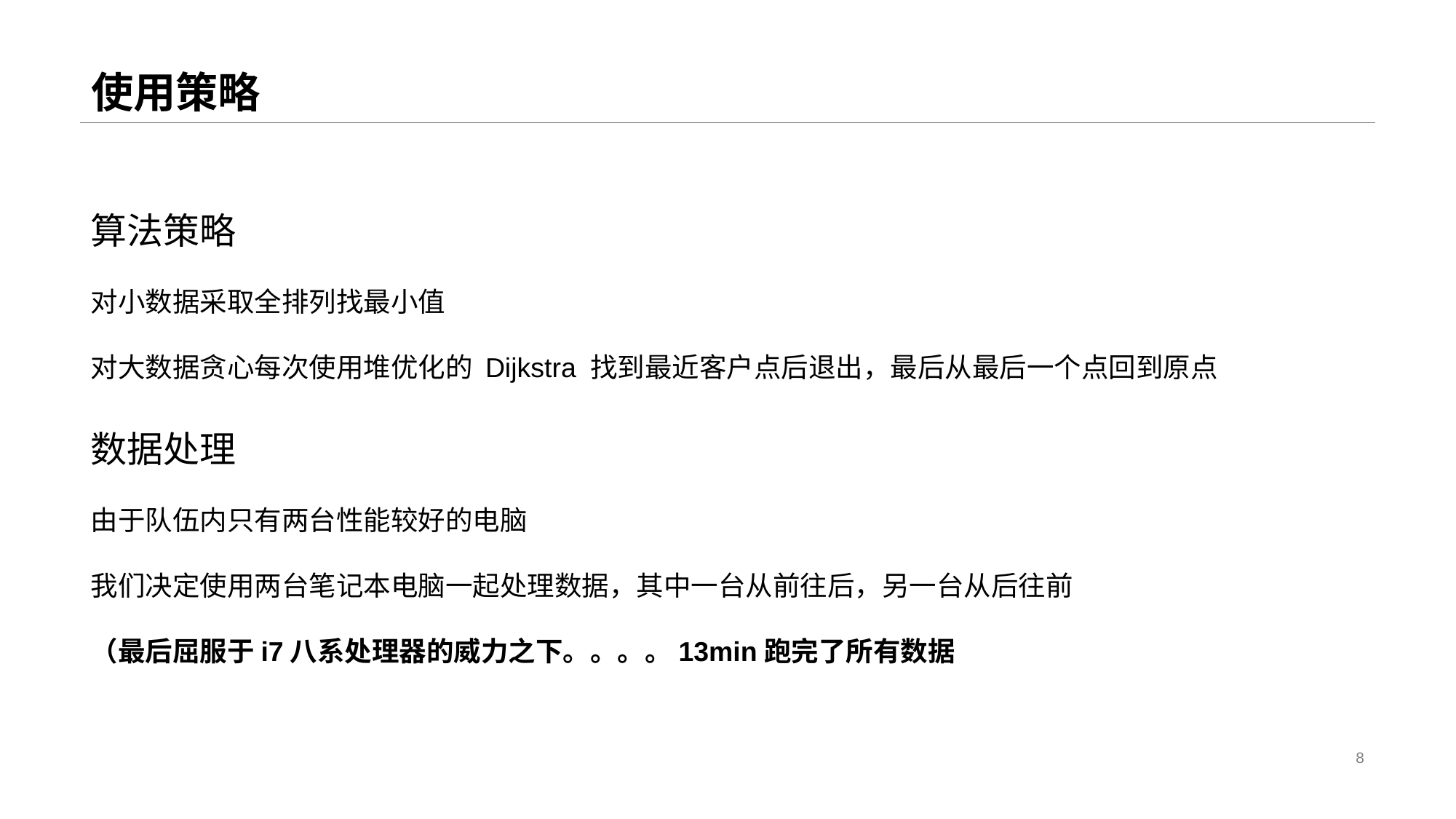

# 使用策略
算法策略
对小数据采取全排列找最小值
对大数据贪心每次使用堆优化的 Dijkstra 找到最近客户点后退出，最后从最后一个点回到原点
数据处理
由于队伍内只有两台性能较好的电脑
我们决定使用两台笔记本电脑一起处理数据，其中一台从前往后，另一台从后往前
（最后屈服于i7八系处理器的威力之下。。。。13min跑完了所有数据
8